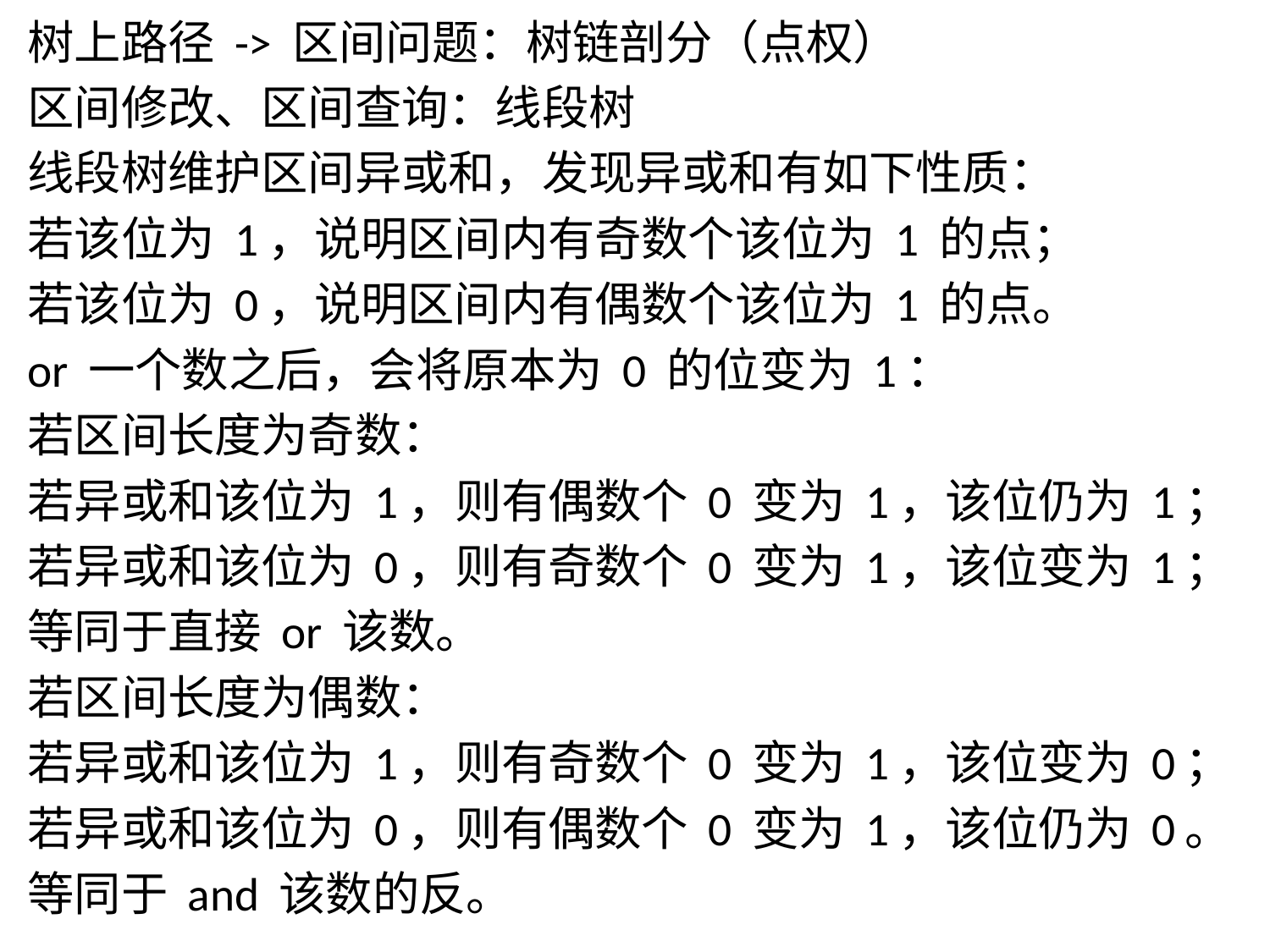

树上路径 -> 区间问题：树链剖分（点权）
区间修改、区间查询：线段树
线段树维护区间异或和，发现异或和有如下性质：
若该位为 1，说明区间内有奇数个该位为 1 的点；
若该位为 0，说明区间内有偶数个该位为 1 的点。
or 一个数之后，会将原本为 0 的位变为 1：
若区间长度为奇数：
若异或和该位为 1，则有偶数个 0 变为 1，该位仍为 1；
若异或和该位为 0，则有奇数个 0 变为 1，该位变为 1；
等同于直接 or 该数。
若区间长度为偶数：
若异或和该位为 1，则有奇数个 0 变为 1，该位变为 0；
若异或和该位为 0，则有偶数个 0 变为 1，该位仍为 0。
等同于 and 该数的反。